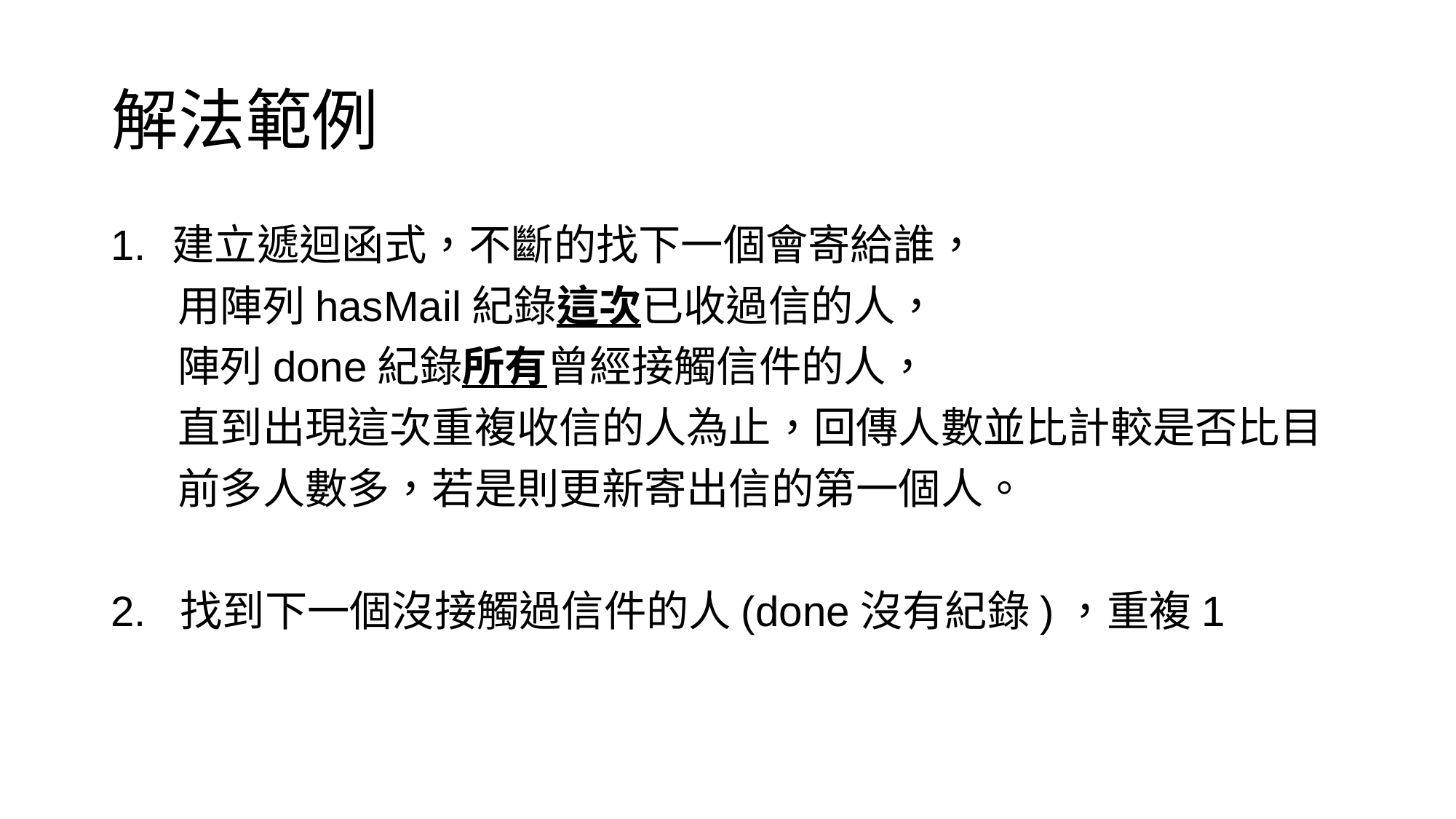

# 解法範例
建立遞迴函式，不斷的找下一個會寄給誰，
      用陣列hasMail紀錄這次已收過信的人，
      陣列done紀錄所有曾經接觸信件的人，
      直到出現這次重複收信的人為止，回傳人數並比計較是否比目
      前多人數多，若是則更新寄出信的第一個人。

2.  找到下一個沒接觸過信件的人(done沒有紀錄)，重複1